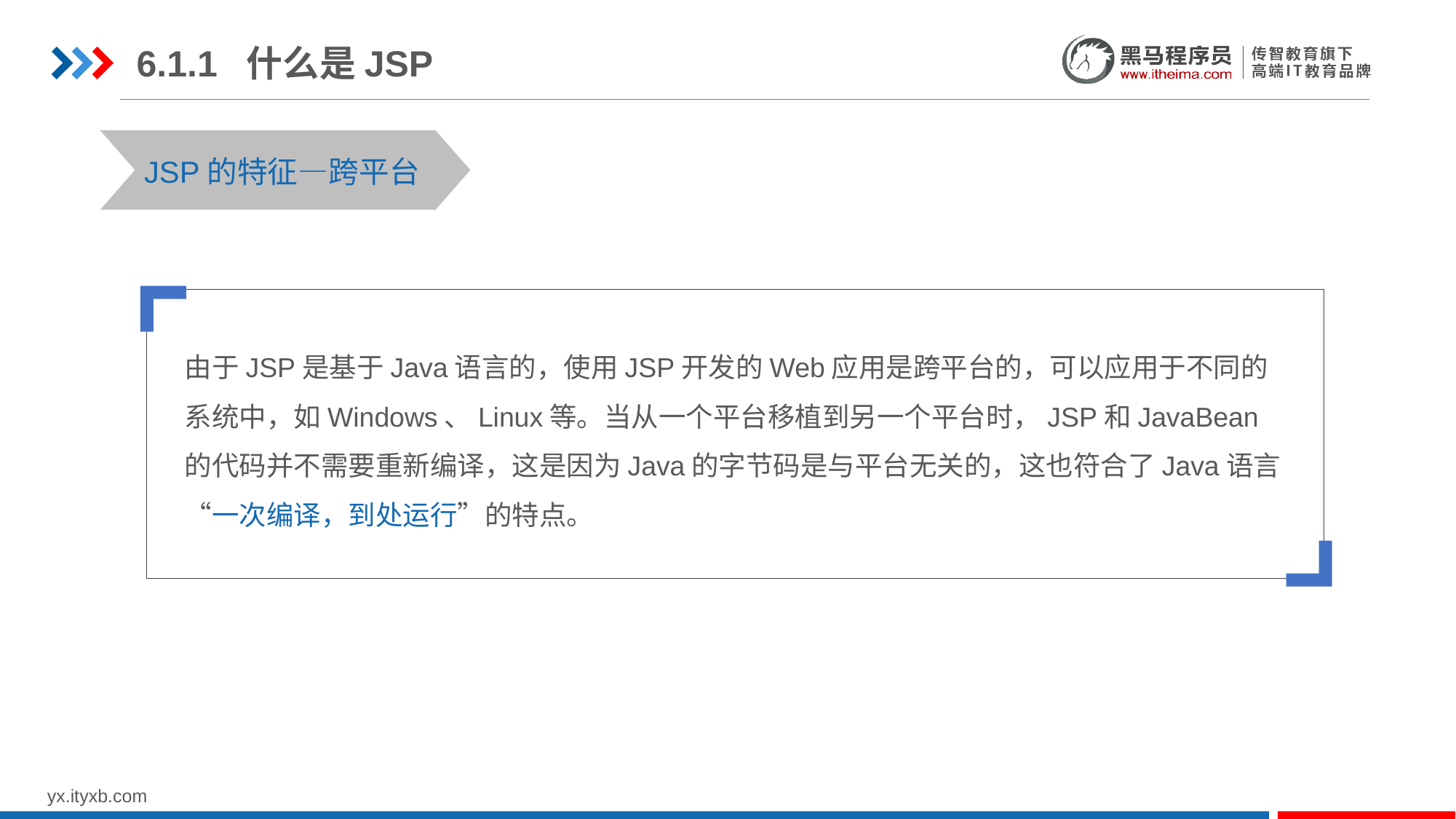

6.1.1  什么是JSP

JSP的特征—跨平台

由于JSP是基于Java语言的，使用JSP开发的Web应用是跨平台的，可以应用于不同的系统中，如Windows、Linux等。当从一个平台移植到另一个平台时，JSP和JavaBean的代码并不需要重新编译，这是因为Java的字节码是与平台无关的，这也符合了Java语言“一次编译，到处运行”的特点。